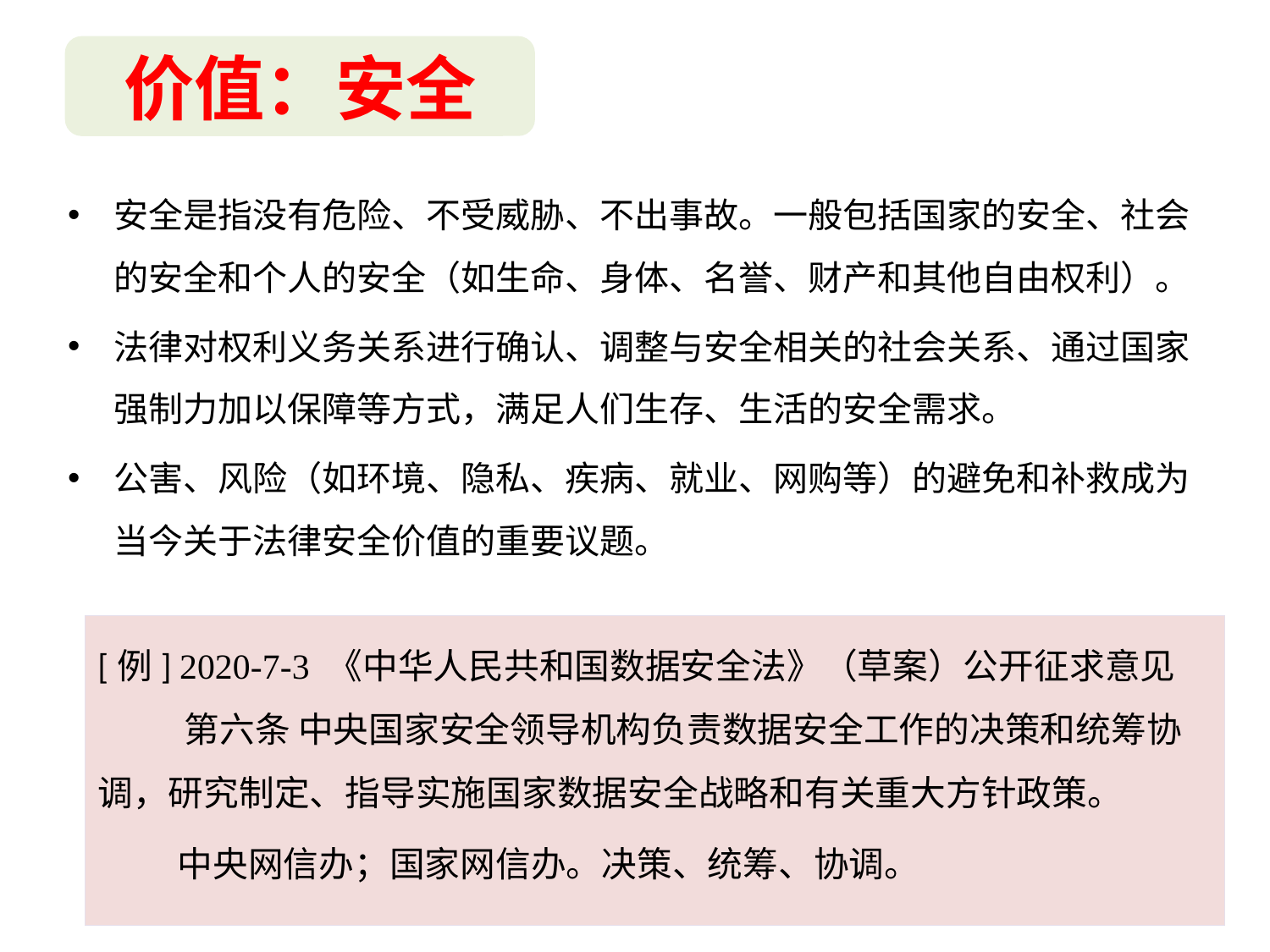

价值：安全
安全是指没有危险、不受威胁、不出事故。一般包括国家的安全、社会的安全和个人的安全（如生命、身体、名誉、财产和其他自由权利）。
法律对权利义务关系进行确认、调整与安全相关的社会关系、通过国家强制力加以保障等方式，满足人们生存、生活的安全需求。
公害、风险（如环境、隐私、疾病、就业、网购等）的避免和补救成为当今关于法律安全价值的重要议题。
[例] 2020-7-3 《中华人民共和国数据安全法》（草案）公开征求意见
          第六条 中央国家安全领导机构负责数据安全工作的决策和统筹协调，研究制定、指导实施国家数据安全战略和有关重大方针政策。

中央网信办；国家网信办。决策、统筹、协调。